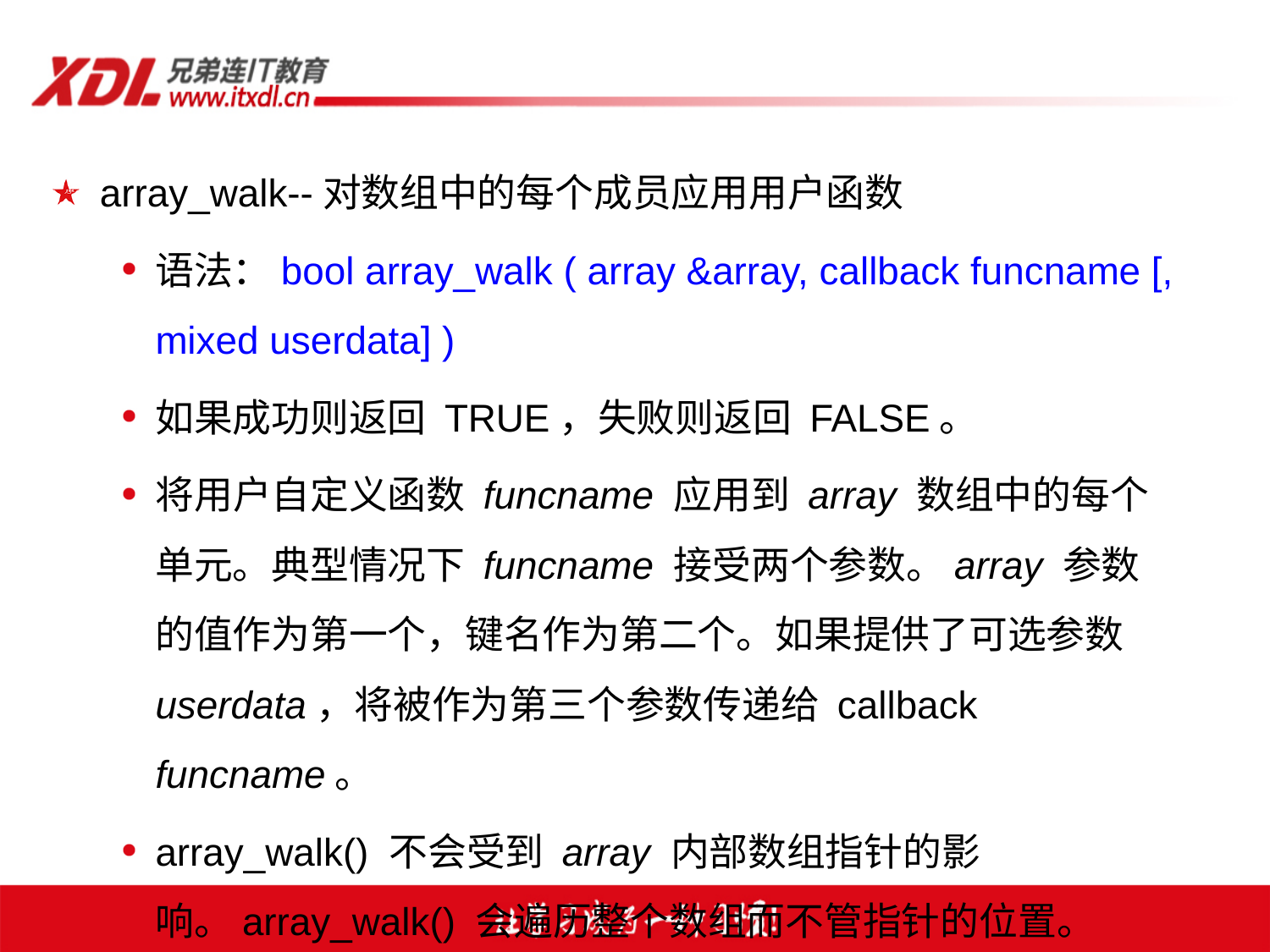

array_walk--对数组中的每个成员应用用户函数
语法：bool array_walk ( array &array, callback funcname [, mixed userdata] )
如果成功则返回 TRUE，失败则返回 FALSE。
将用户自定义函数 funcname 应用到 array 数组中的每个单元。典型情况下 funcname 接受两个参数。array 参数的值作为第一个，键名作为第二个。如果提供了可选参数 userdata，将被作为第三个参数传递给 callback funcname。
array_walk() 不会受到 array 内部数组指针的影响。array_walk() 会遍历整个数组而不管指针的位置。